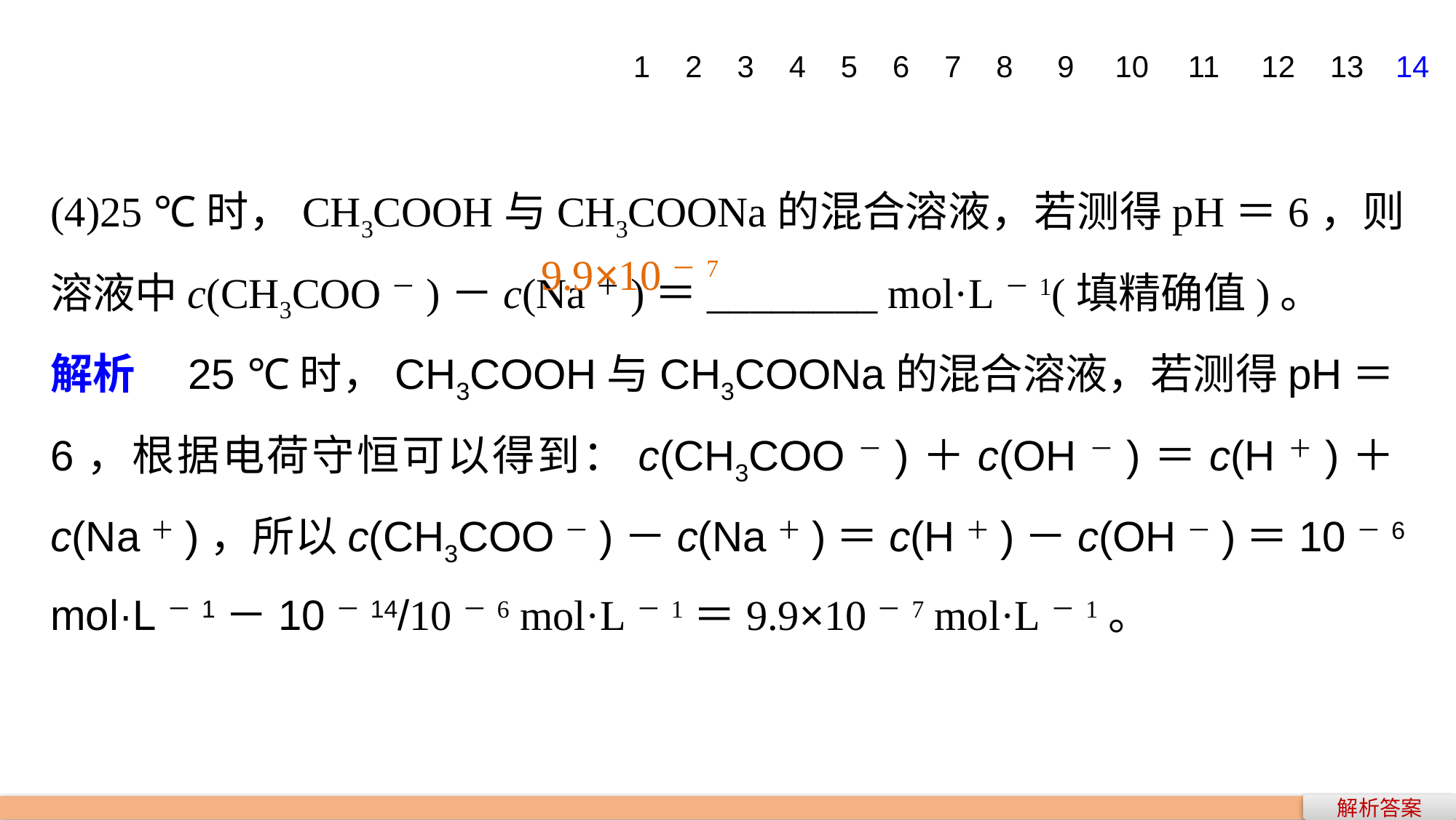

1
2
3
4
5
6
7
8
9
10
11
12
13
14
(4)25 ℃时，CH3COOH与CH3COONa的混合溶液，若测得pH＝6，则溶液中c(CH3COO－)－c(Na＋)＝________ mol·L－1(填精确值)。
解析　25 ℃时，CH3COOH与CH3COONa的混合溶液，若测得pH＝6，根据电荷守恒可以得到：c(CH3COO－)＋c(OH－)＝c(H＋)＋c(Na＋)，所以c(CH3COO－)－c(Na＋)＝c(H＋)－c(OH－)＝10－6 mol·L－1－10－14/10－6 mol·L－1＝9.9×10－7 mol·L－1。
9.9×10－7
解析答案